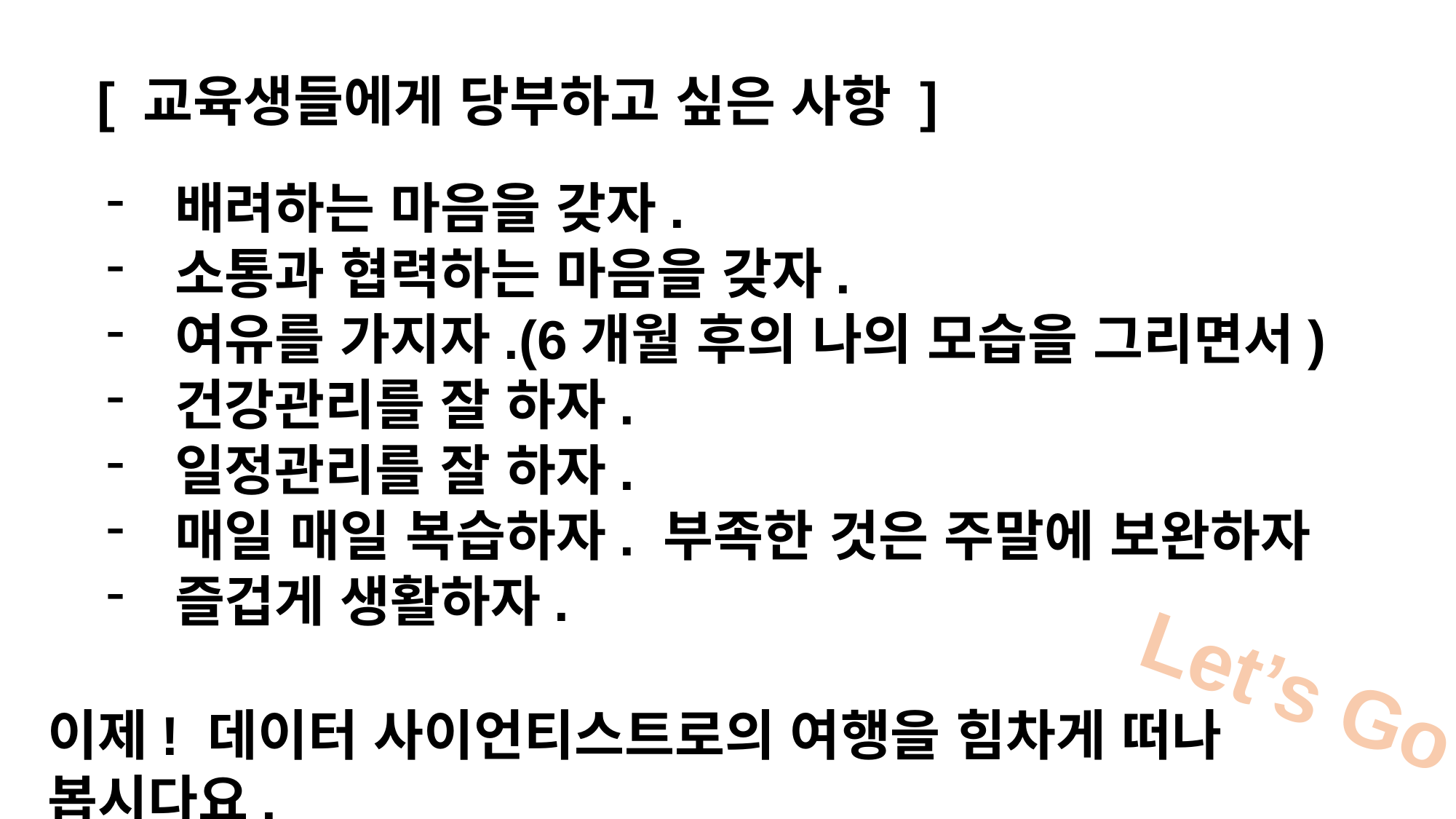

[ 교육생들에게 당부하고 싶은 사항 ]
배려하는 마음을 갖자.
소통과 협력하는 마음을 갖자.
여유를 가지자.(6개월 후의 나의 모습을 그리면서)
건강관리를 잘 하자.
일정관리를 잘 하자.
매일 매일 복습하자. 부족한 것은 주말에 보완하자
즐겁게 생활하자.

이제! 데이터 사이언티스트로의 여행을 힘차게 떠나 봅시다요.
Let’s Go